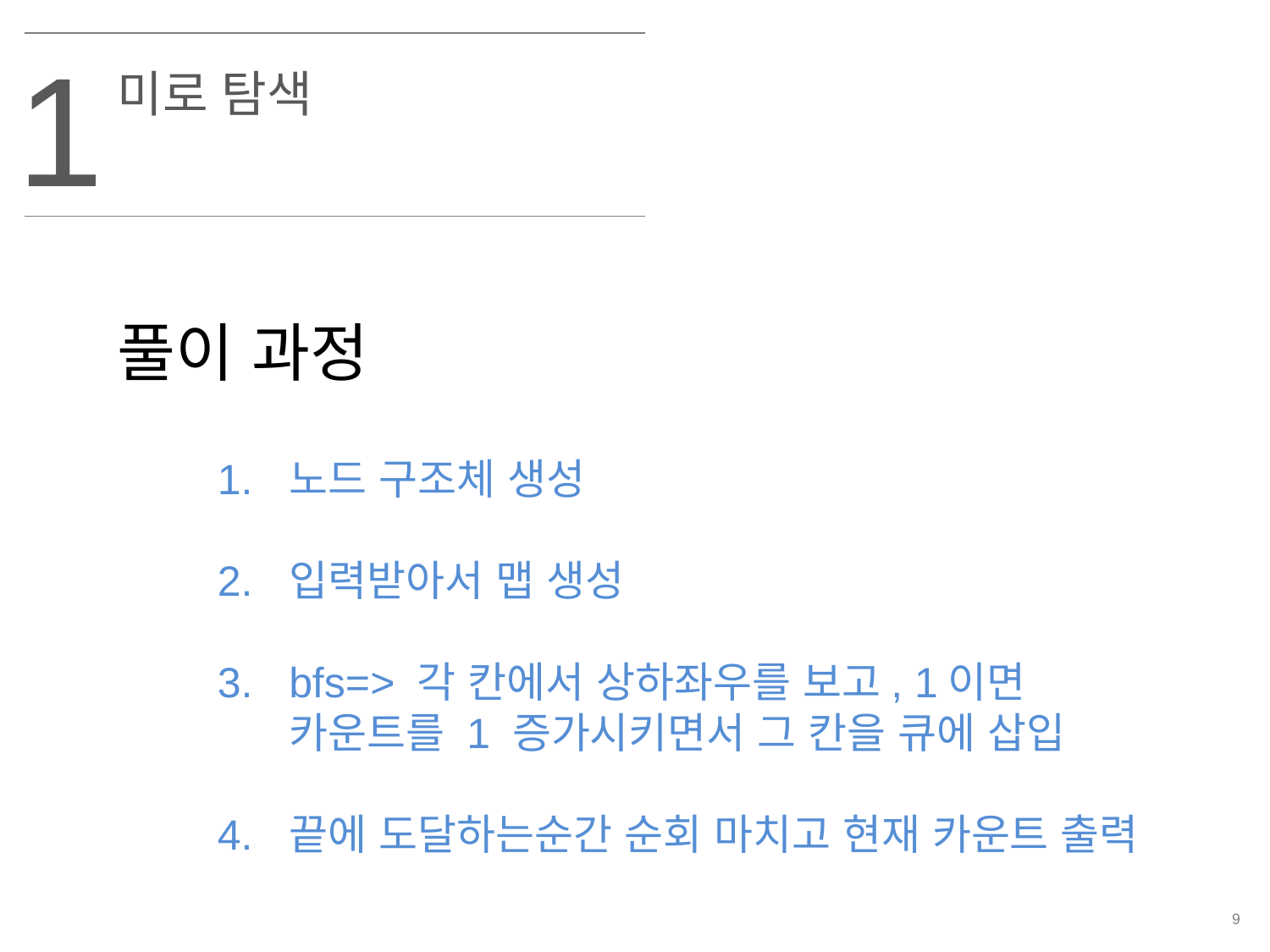

1
미로 탐색
풀이 과정
노드 구조체 생성

입력받아서 맵 생성

bfs=> 각 칸에서 상하좌우를 보고, 1이면 카운트를 1 증가시키면서 그 칸을 큐에 삽입

끝에 도달하는순간 순회 마치고 현재 카운트 출력